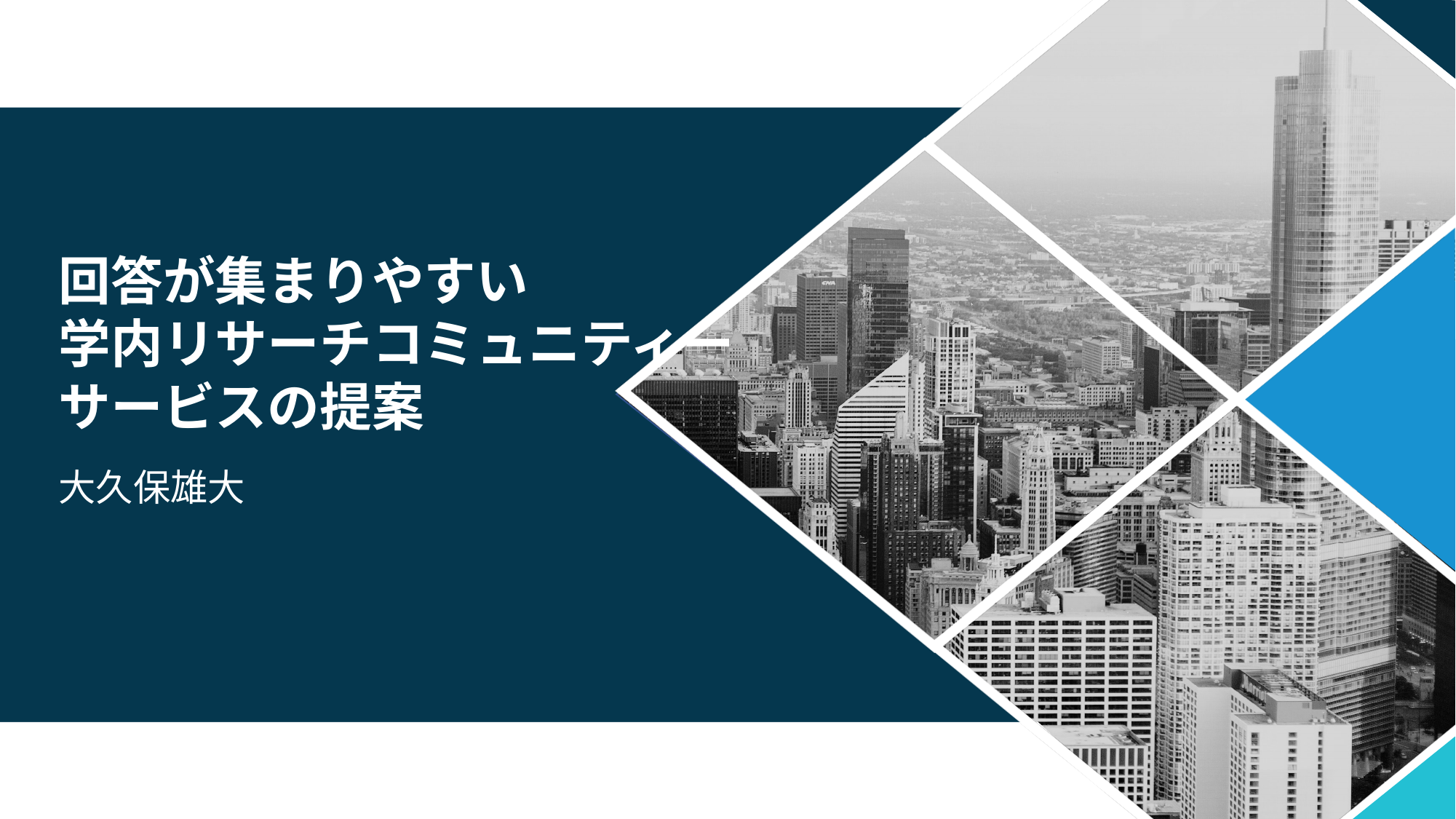

回答が集まりやすい
学内リサーチコミュニティーサービスの提案
大久保雄大